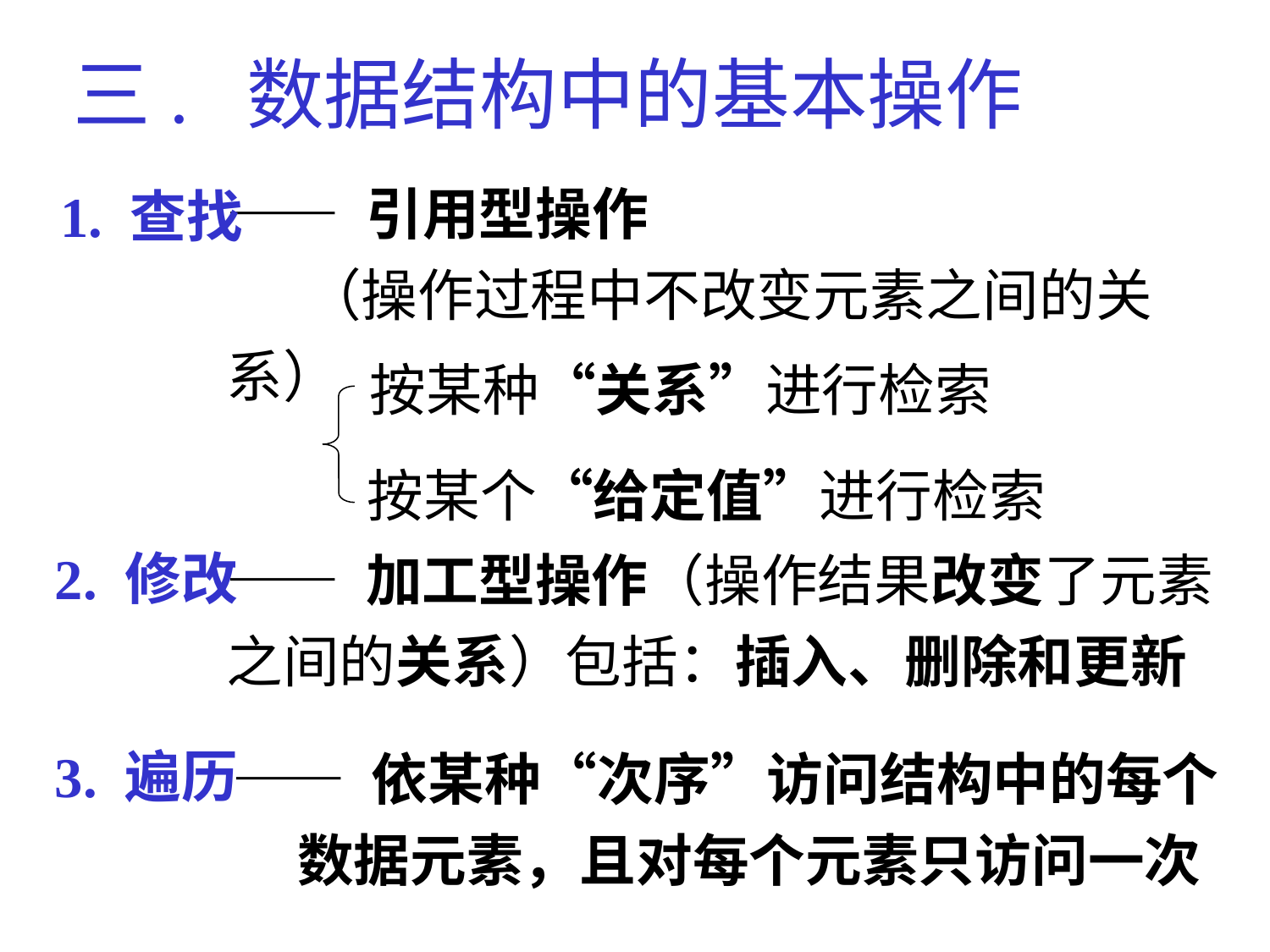

三.  数据结构中的基本操作
—— 引用型操作
     （操作过程中不改变元素之间的关系）
1. 查找
按某种“关系”进行检索

按某个“给定值”进行检索
—— 加工型操作（操作结果改变了元素
之间的关系）包括：插入、删除和更新
2. 修改
—— 依某种“次序”访问结构中的每个
    数据元素，且对每个元素只访问一次
3. 遍历